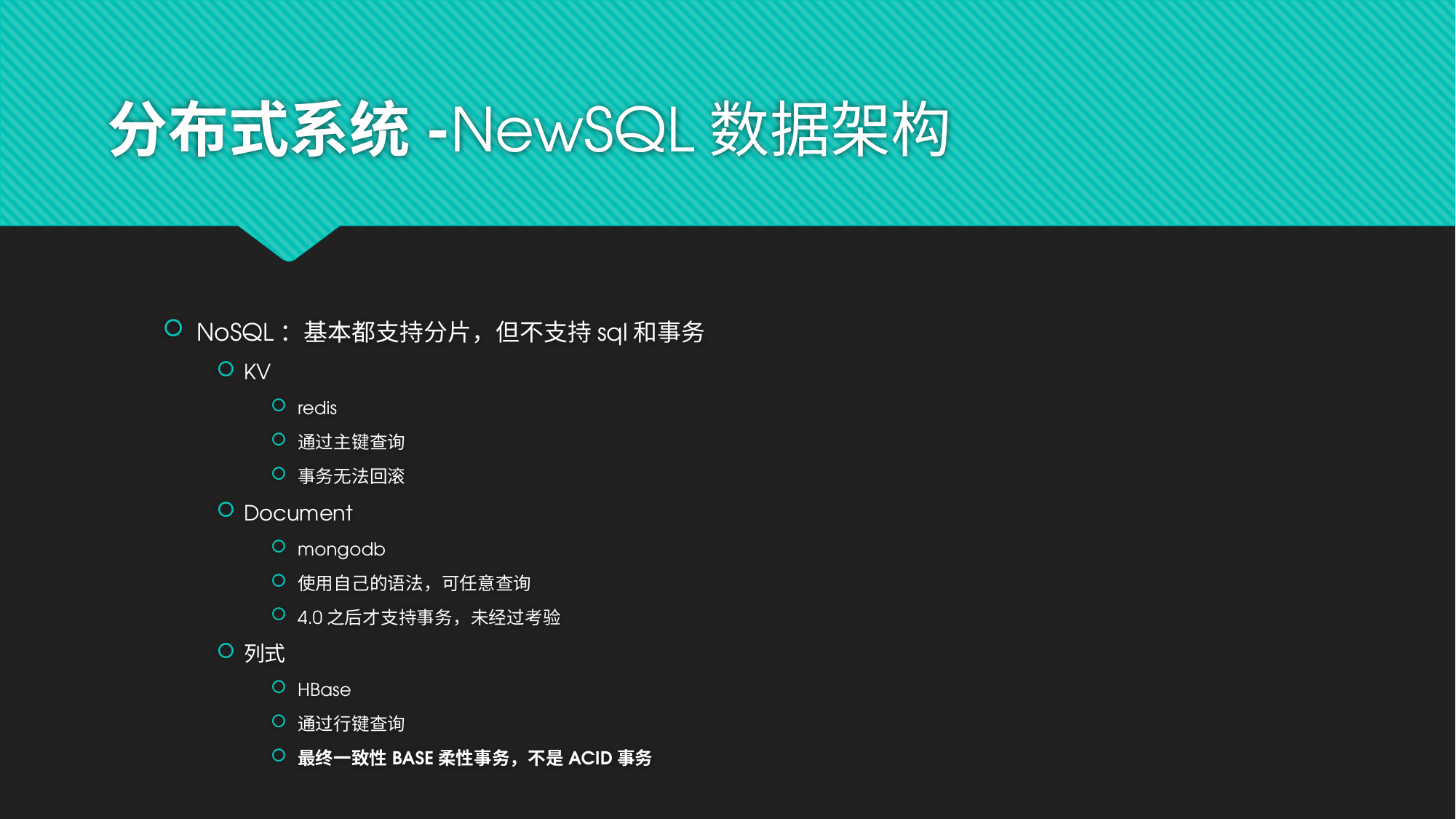

# 分布式系统-NewSQL数据架构

NoSQL：基本都支持分片，但不支持sql和事务
KV
redis
通过主键查询
事务无法回滚
Document
mongodb
使用自己的语法，可任意查询
4.0之后才支持事务，未经过考验
列式
HBase
通过行键查询
最终一致性BASE柔性事务，不是ACID事务